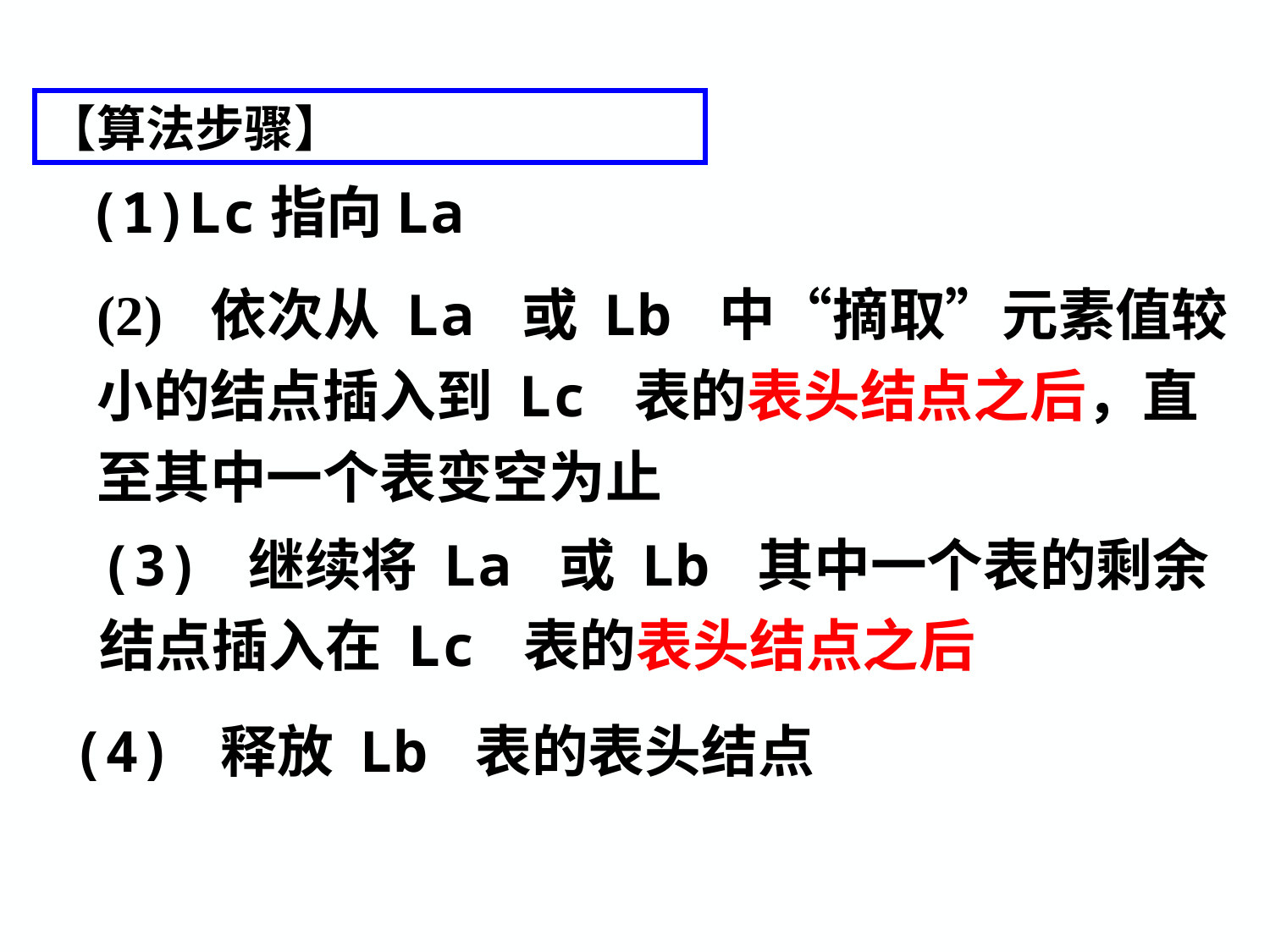

【算法步骤】
(1)Lc指向La
(2) 依次从 La 或 Lb 中“摘取”元素值较小的结点插入到 Lc 表的表头结点之后，直至其中一个表变空为止
(3) 继续将 La 或 Lb 其中一个表的剩余结点插入在 Lc 表的表头结点之后
(4) 释放 Lb 表的表头结点